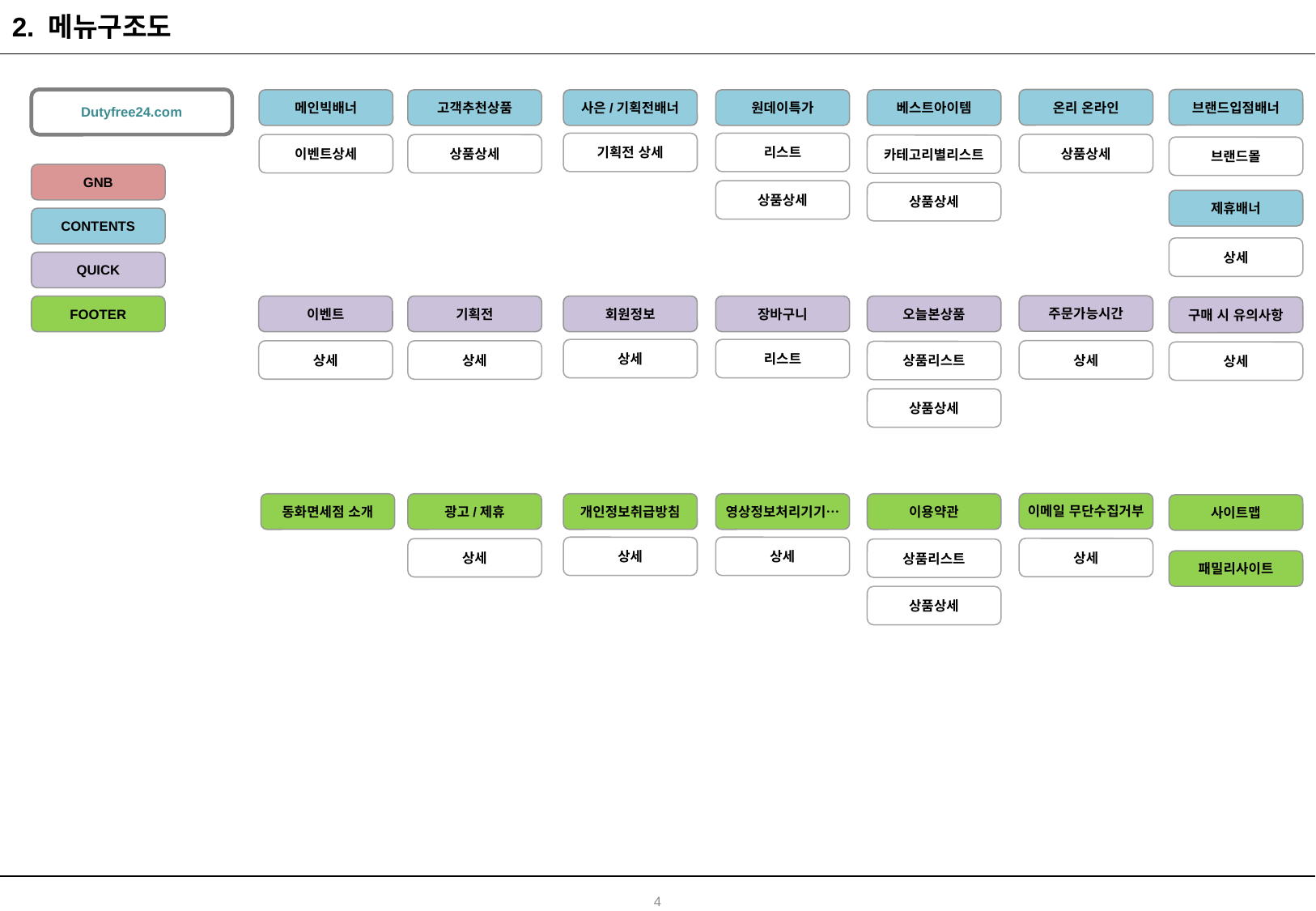

2. 메뉴구조도
Dutyfree24.com
온리 온라인
브랜드입점배너
메인빅배너
고객추천상품
사은/기획전배너
원데이특가
베스트아이템
리스트
기획전 상세
상품상세
이벤트상세
상품상세
카테고리별리스트
브랜드몰
GNB
상품상세
상품상세
제휴배너
CONTENTS
상세
QUICK
주문가능시간
FOOTER
이벤트
기획전
회원정보
장바구니
오늘본상품
구매 시 유의사항
리스트
상세
상세
상세
상세
상품리스트
상세
상품상세
이메일 무단수집거부
동화면세점 소개
광고/제휴
개인정보취급방침
영상정보처리기기…
이용약관
사이트맵
상세
상세
상세
상세
상품리스트
패밀리사이트
상품상세
4